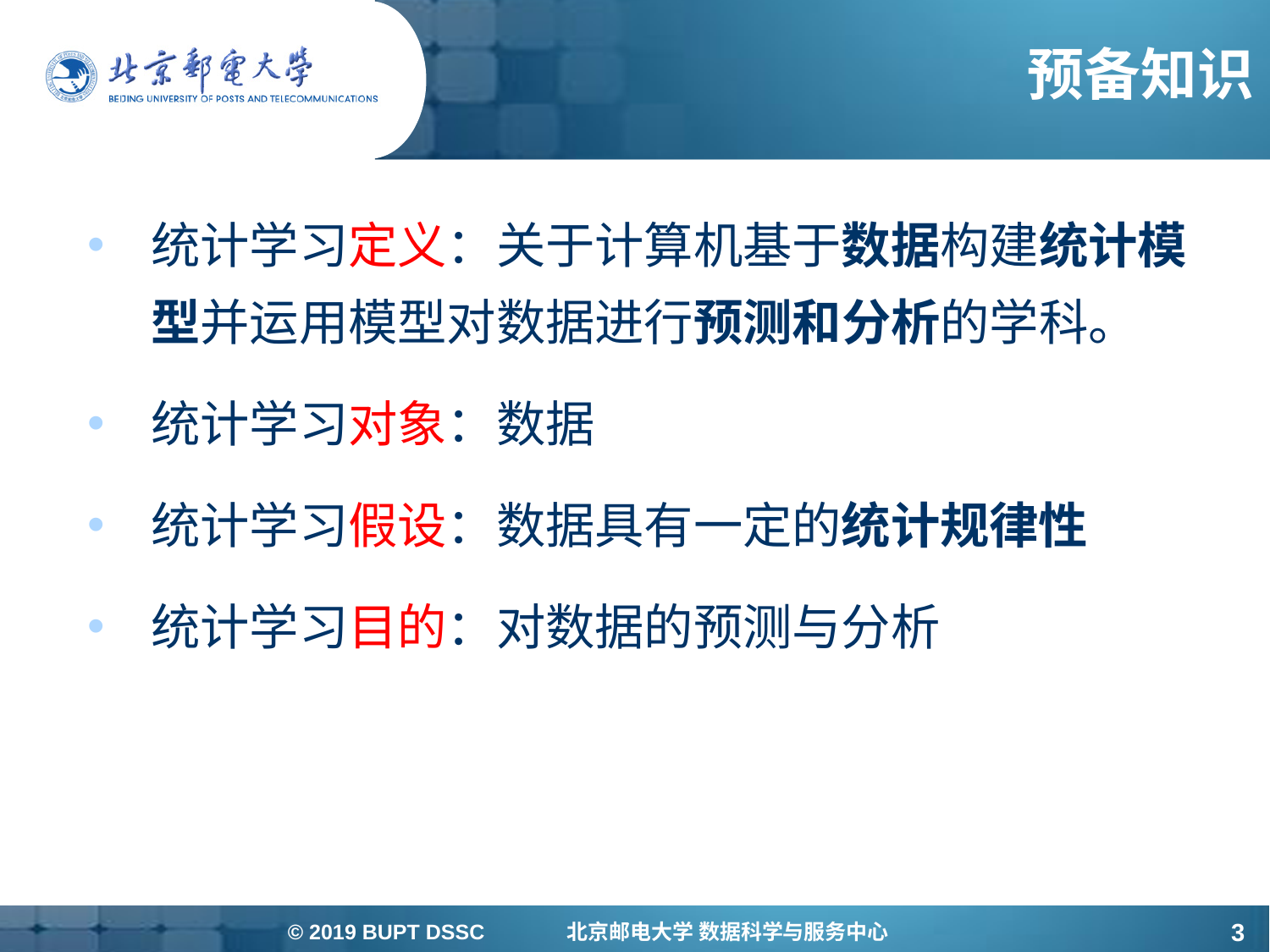

# 预备知识
统计学习定义：关于计算机基于数据构建统计模型并运用模型对数据进行预测和分析的学科。
统计学习对象：数据
统计学习假设：数据具有一定的统计规律性
统计学习目的：对数据的预测与分析

© 2019 BUPT DSSC             北京邮电大学 数据科学与服务中心